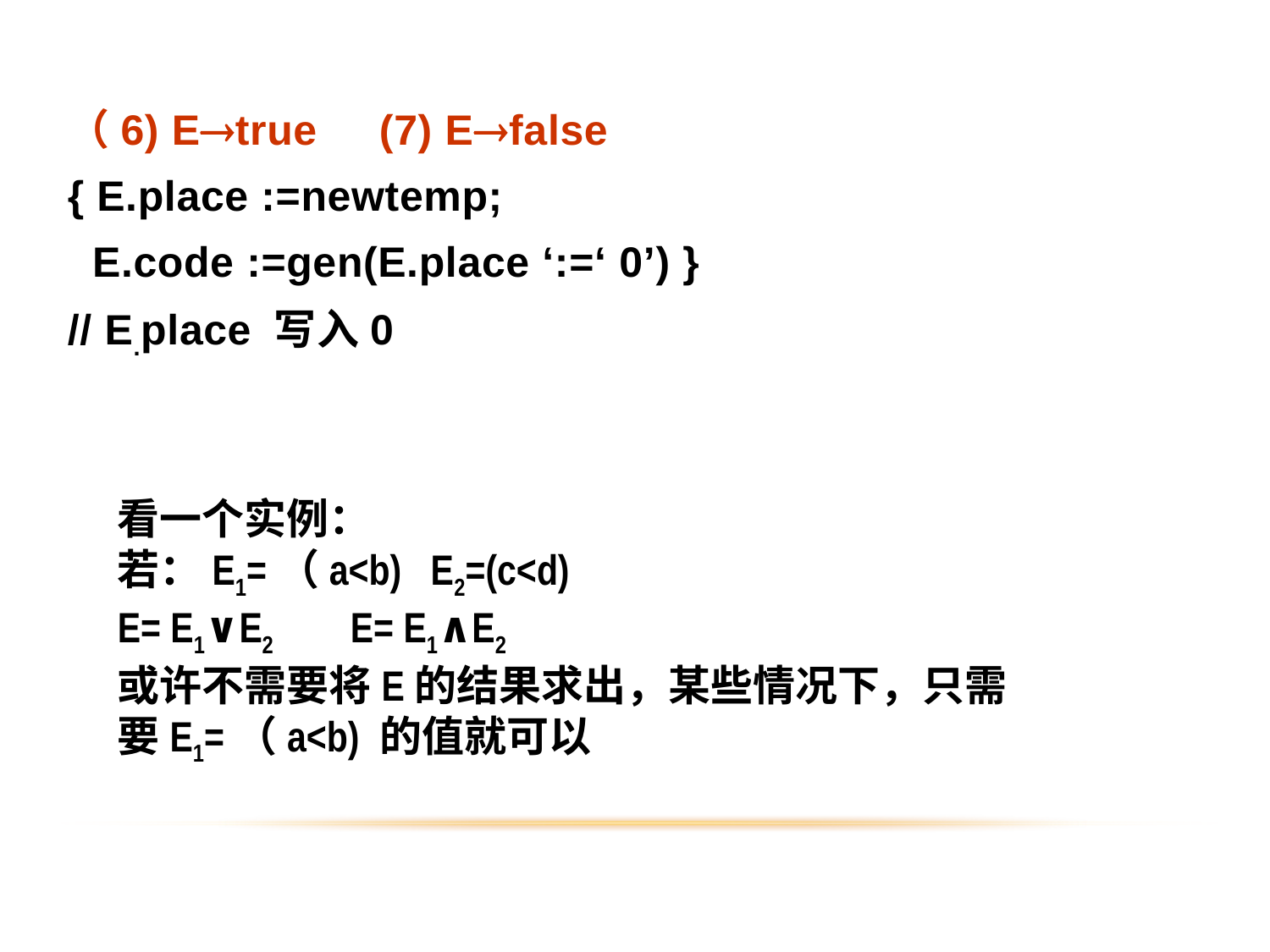

（6) E→true     (7) E→false
{ E.place :=newtemp;
  E.code :=gen(E.place ‘:=‘ 0’) }
// E.place 写入0
看一个实例：
若：E1=（a<b)   E2=(c<d)
E= E1∨E2              E= E1∧E2
或许不需要将E的结果求出，某些情况下，只需要E1=（a<b) 的值就可以
46